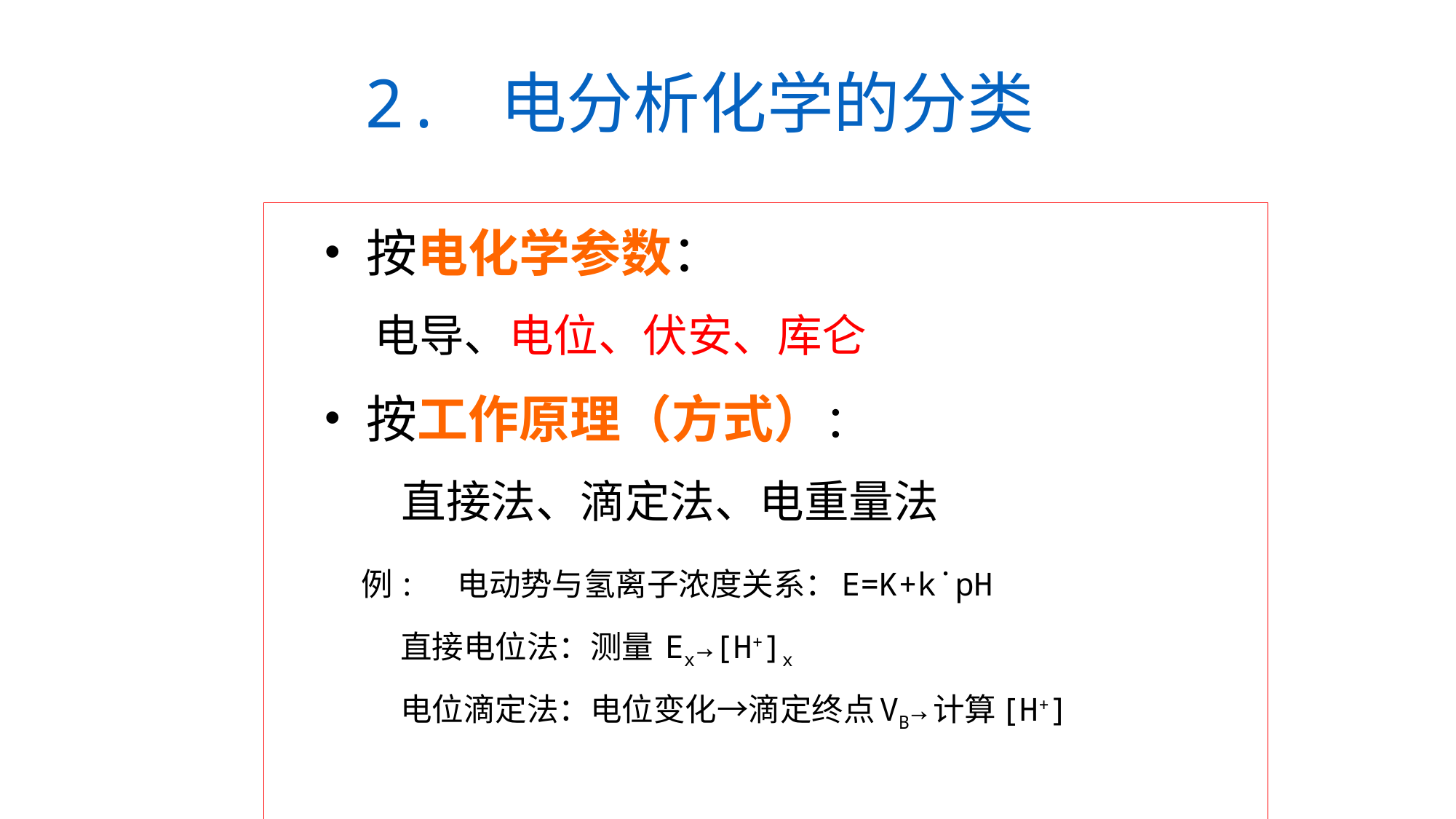

# 2. 电分析化学的分类
 按电化学参数：
      电导、电位、伏安、库仑
 按工作原理（方式）：
       直接法、滴定法、电重量法
   例:   电动势与氢离子浓度关系：E=K+k˙pH
          直接电位法：测量 Ex→[H+]x
          电位滴定法：电位变化→滴定终点VB→计算[H+]